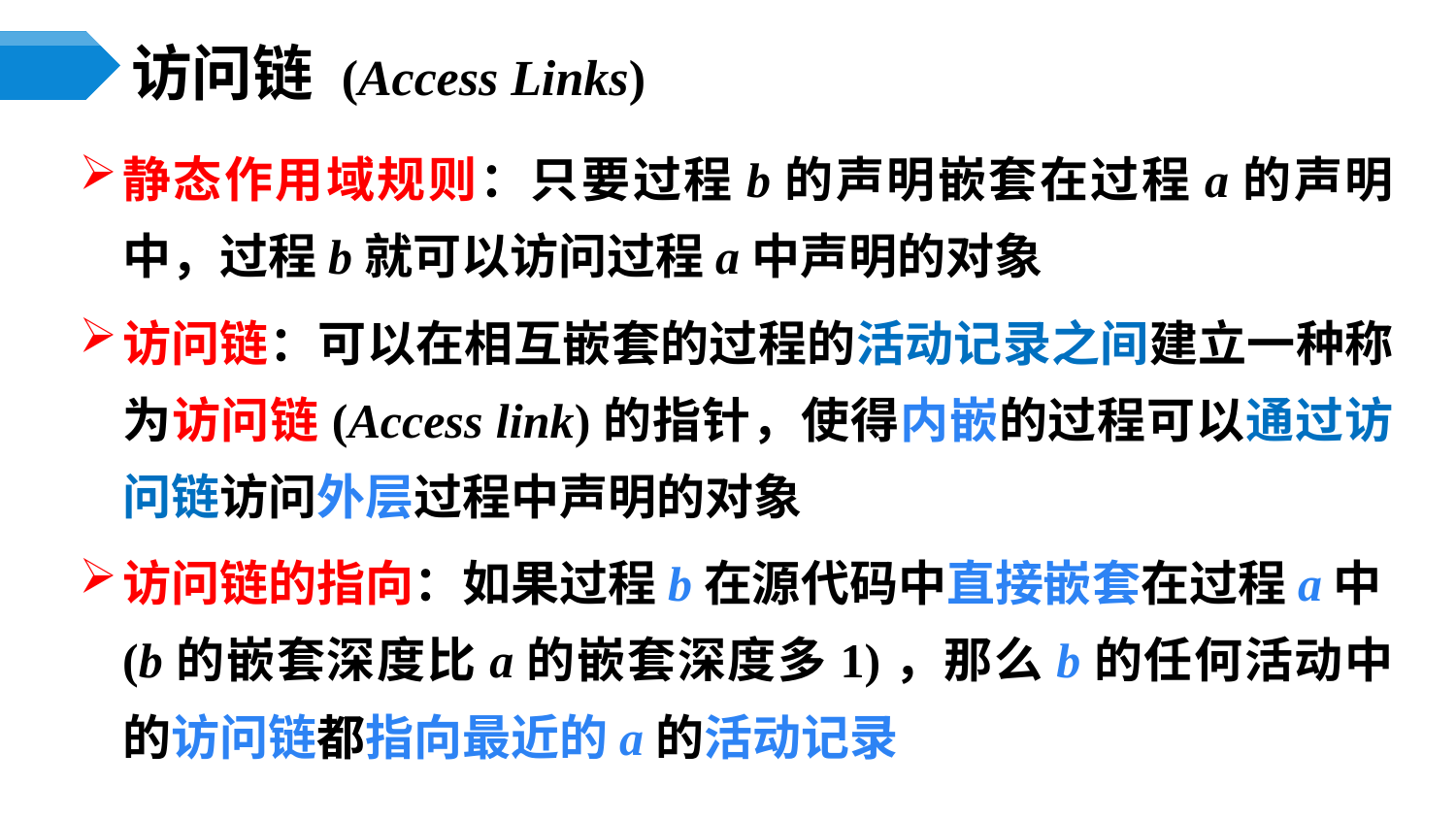

# 访问链 (Access Links)
静态作用域规则：只要过程b的声明嵌套在过程a的声明中，过程b就可以访问过程a中声明的对象
访问链：可以在相互嵌套的过程的活动记录之间建立一种称为访问链(Access link)的指针，使得内嵌的过程可以通过访问链访问外层过程中声明的对象
访问链的指向：如果过程b在源代码中直接嵌套在过程a中(b的嵌套深度比a的嵌套深度多1)，那么b的任何活动中的访问链都指向最近的a的活动记录